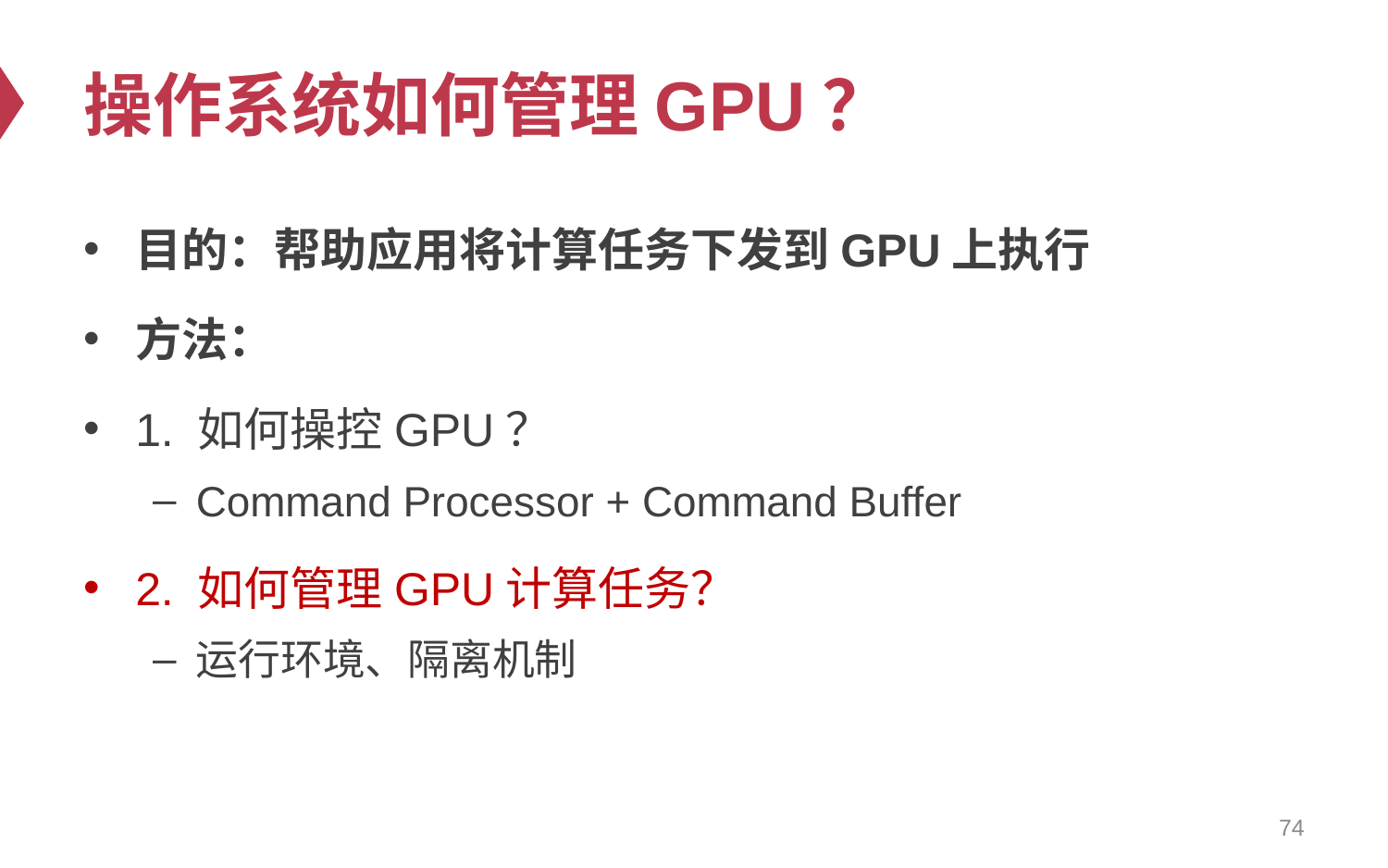

# 操作系统如何管理GPU？
目的：帮助应用将计算任务下发到GPU上执行
方法：
1. 如何操控GPU？
Command Processor + Command Buffer
2. 如何管理GPU计算任务？
运行环境、隔离机制

74